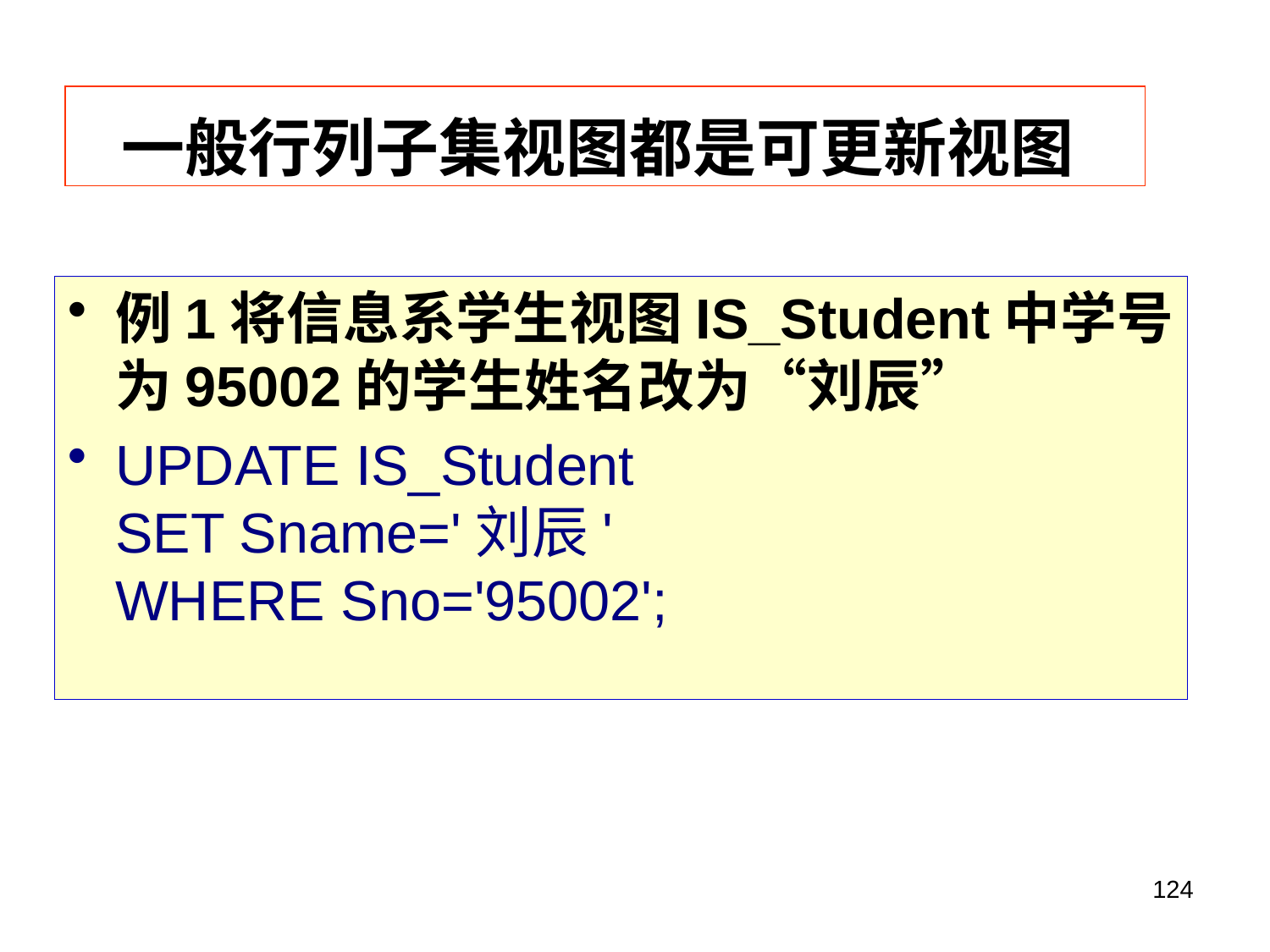

一般行列子集视图都是可更新视图
例1将信息系学生视图IS_Student中学号为95002的学生姓名改为“刘辰”
UPDATE IS_Student
SET Sname='刘辰'
WHERE Sno='95002';
124